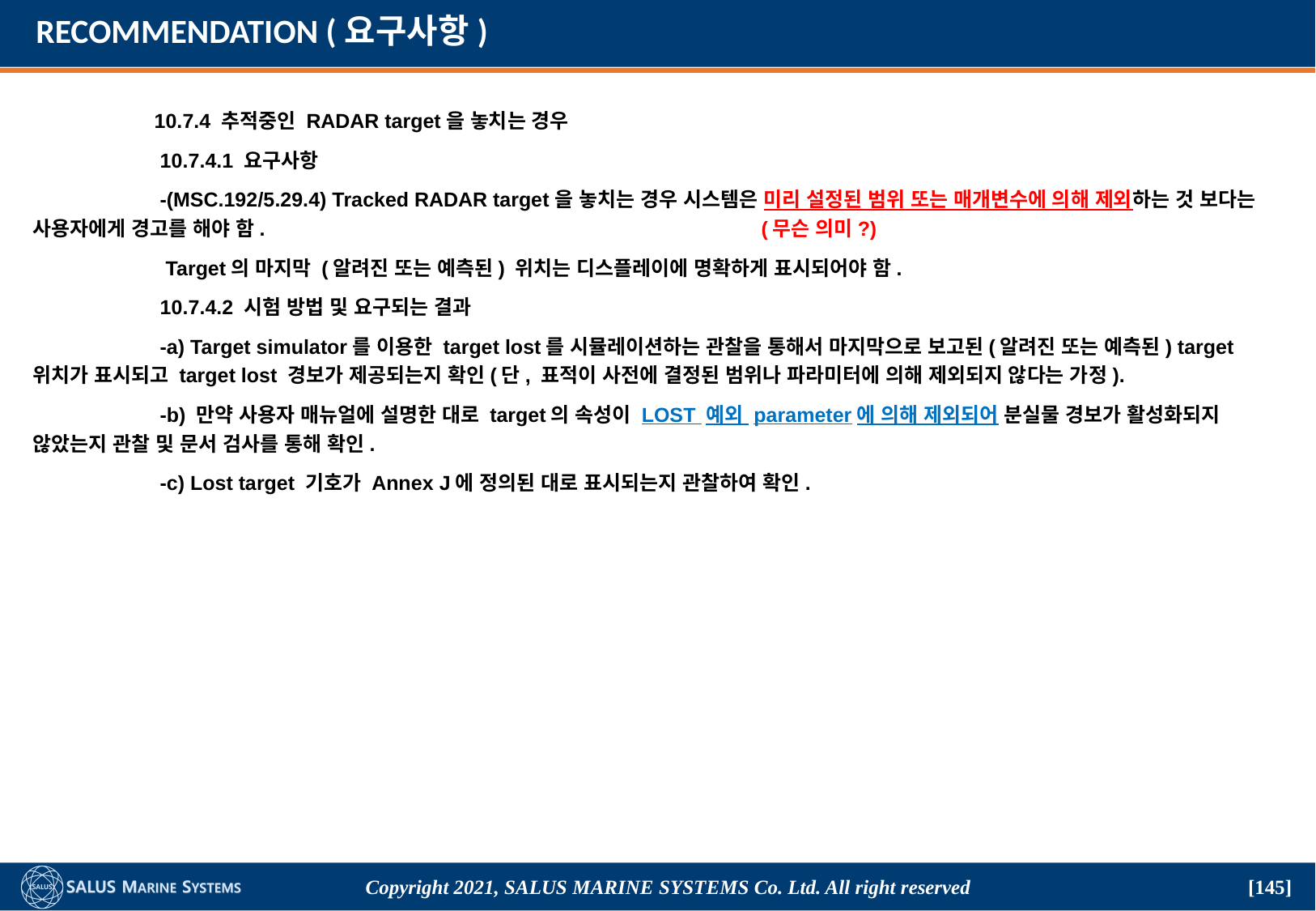

# RECOMMENDATION (요구사항)
	10.7.4 추적중인 RADAR target을 놓치는 경우
	 10.7.4.1 요구사항
	 -(MSC.192/5.29.4) Tracked RADAR target을 놓치는 경우 시스템은 미리 설정된 범위 또는 매개변수에 의해 제외하는 것 보다는 사용자에게 경고를 해야 함.					(무슨 의미?)
	  Target의 마지막 (알려진 또는 예측된) 위치는 디스플레이에 명확하게 표시되어야 함.
	 10.7.4.2 시험 방법 및 요구되는 결과
	 -a) Target simulator를 이용한 target lost를 시뮬레이션하는 관찰을 통해서 마지막으로 보고된(알려진 또는 예측된) target 위치가 표시되고 target lost 경보가 제공되는지 확인(단, 표적이 사전에 결정된 범위나 파라미터에 의해 제외되지 않다는 가정).
	 -b) 만약 사용자 매뉴얼에 설명한 대로 target의 속성이 LOST 예외 parameter에 의해 제외되어 분실물 경보가 활성화되지 않았는지 관찰 및 문서 검사를 통해 확인.
	 -c) Lost target 기호가 Annex J에 정의된 대로 표시되는지 관찰하여 확인.
Copyright 2021, SALUS Marine Systems Co. Ltd. All right reserved
[145]